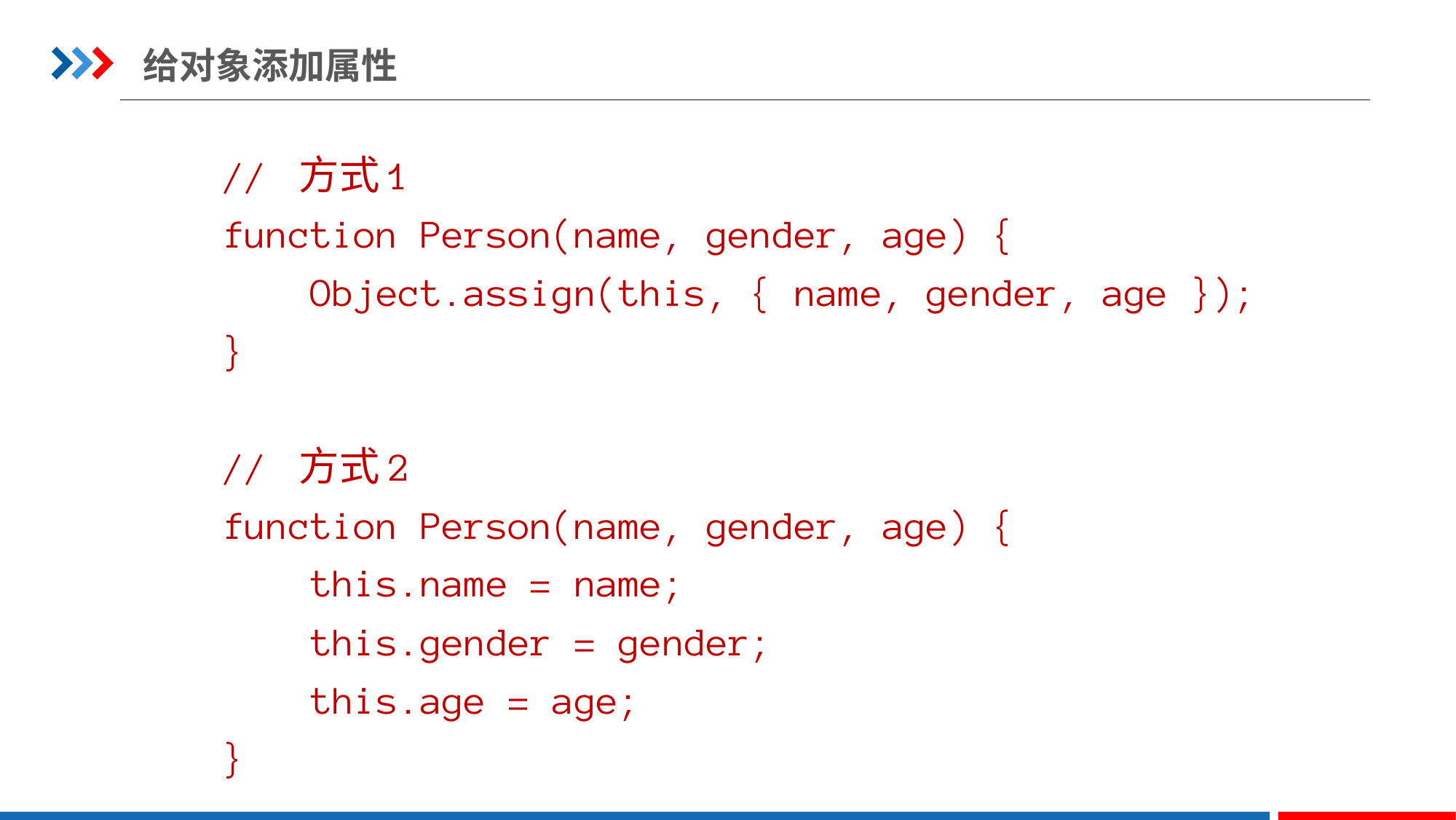

给对象添加属性
// 方式1
function Person(name, gender, age) {
    Object.assign(this, { name, gender, age });
}

// 方式2
function Person(name, gender, age) {
    this.name = name;
    this.gender = gender;
    this.age = age;
}